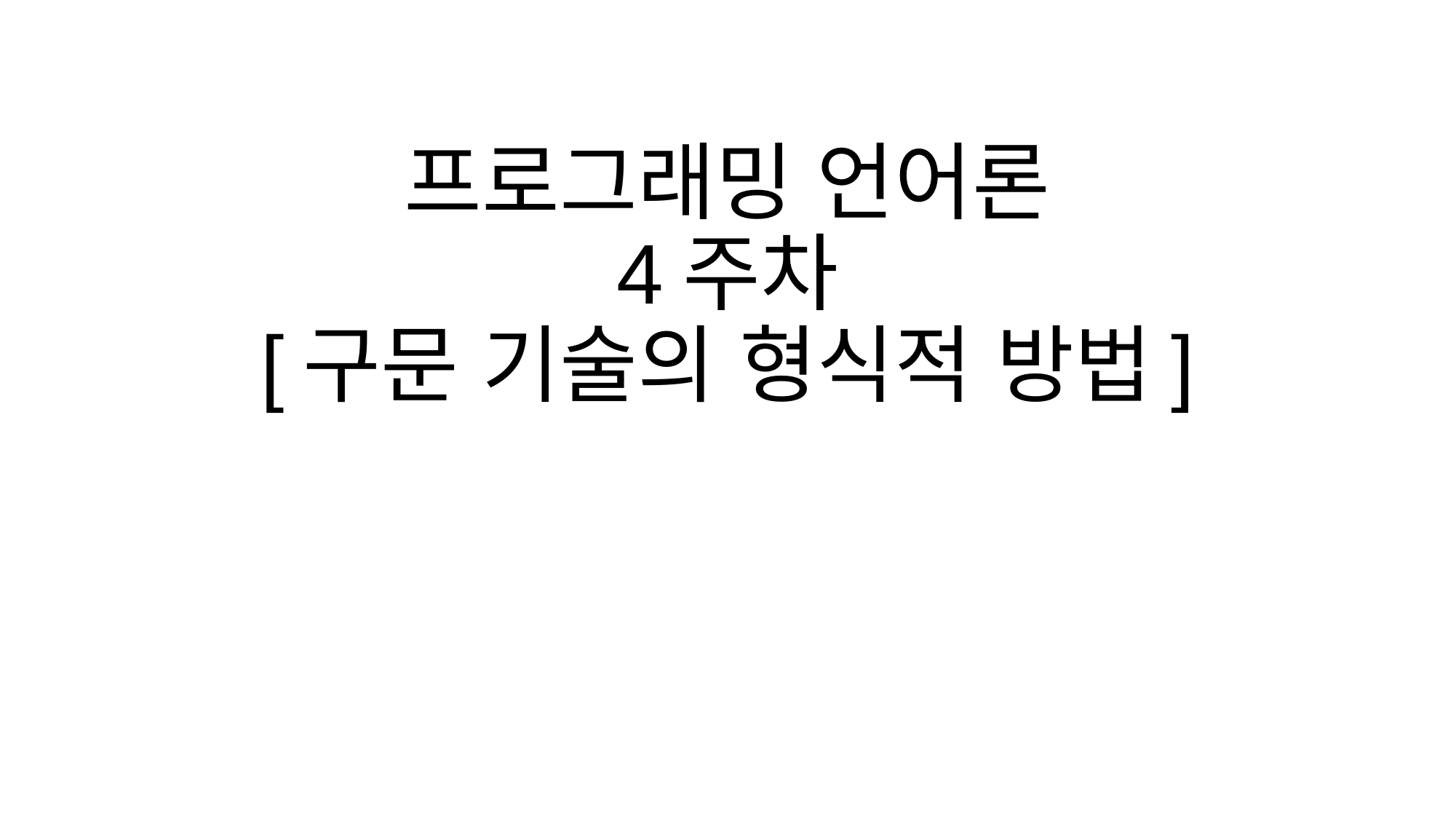

# 프로그래밍 언어론 4주차 [구문 기술의 형식적 방법]